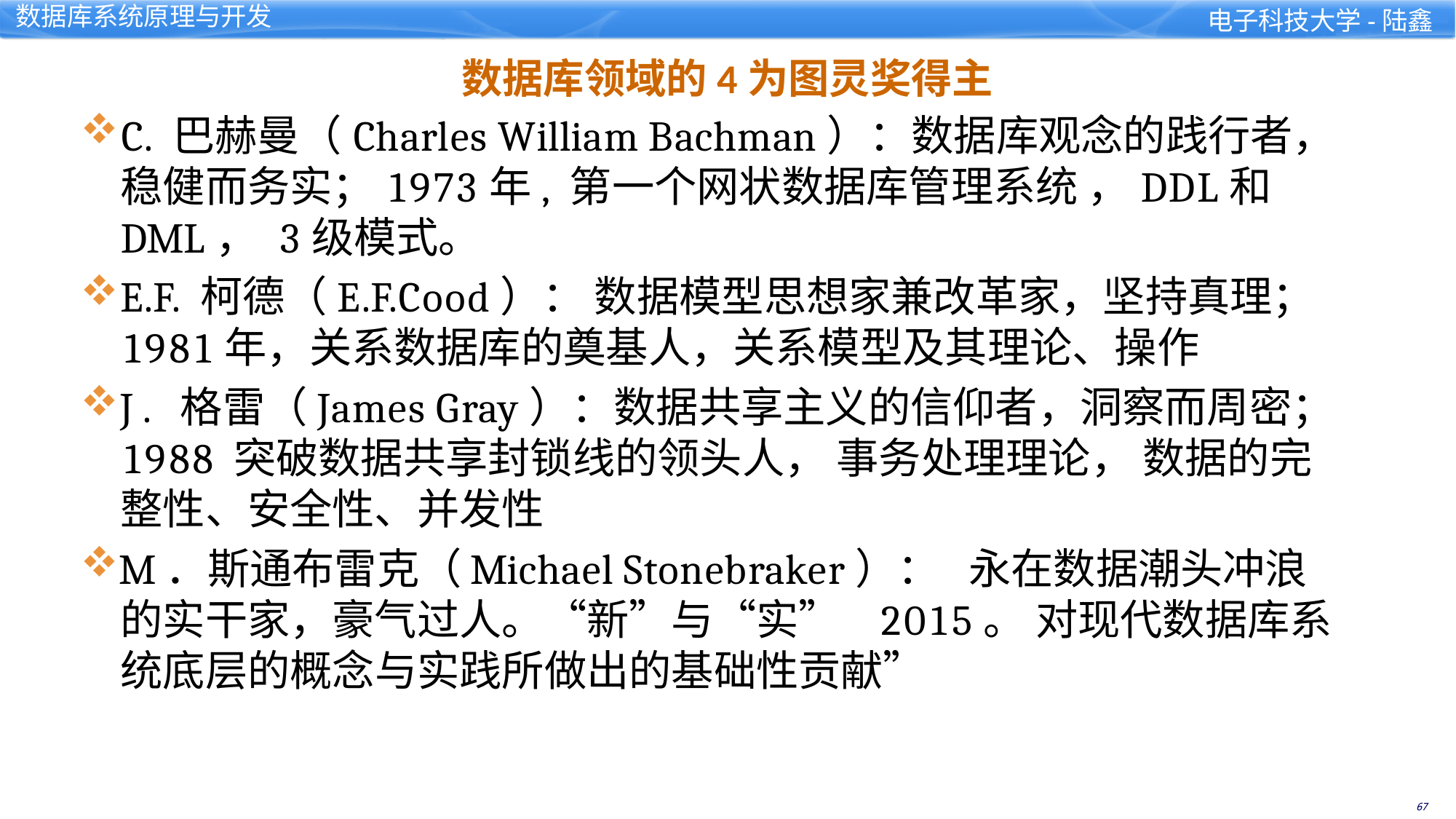

# 数据库领域的4为图灵奖得主
C. 巴赫曼（Charles William Bachman）：数据库观念的践行者，稳健而务实；1973年, 第一个网状数据库管理系统 ，DDL和DML， 3级模式。
E.F. 柯德（E.F.Cood）： 数据模型思想家兼改革家，坚持真理； 1981年，关系数据库的奠基人，关系模型及其理论、操作
J .  格雷（James Gray）：数据共享主义的信仰者，洞察而周密；1988 突破数据共享封锁线的领头人， 事务处理理论， 数据的完整性、安全性、并发性
M．斯通布雷克（Michael Stonebraker）：   永在数据潮头冲浪的实干家，豪气过人。“新”与“实”   2015。 对现代数据库系统底层的概念与实践所做出的基础性贡献”